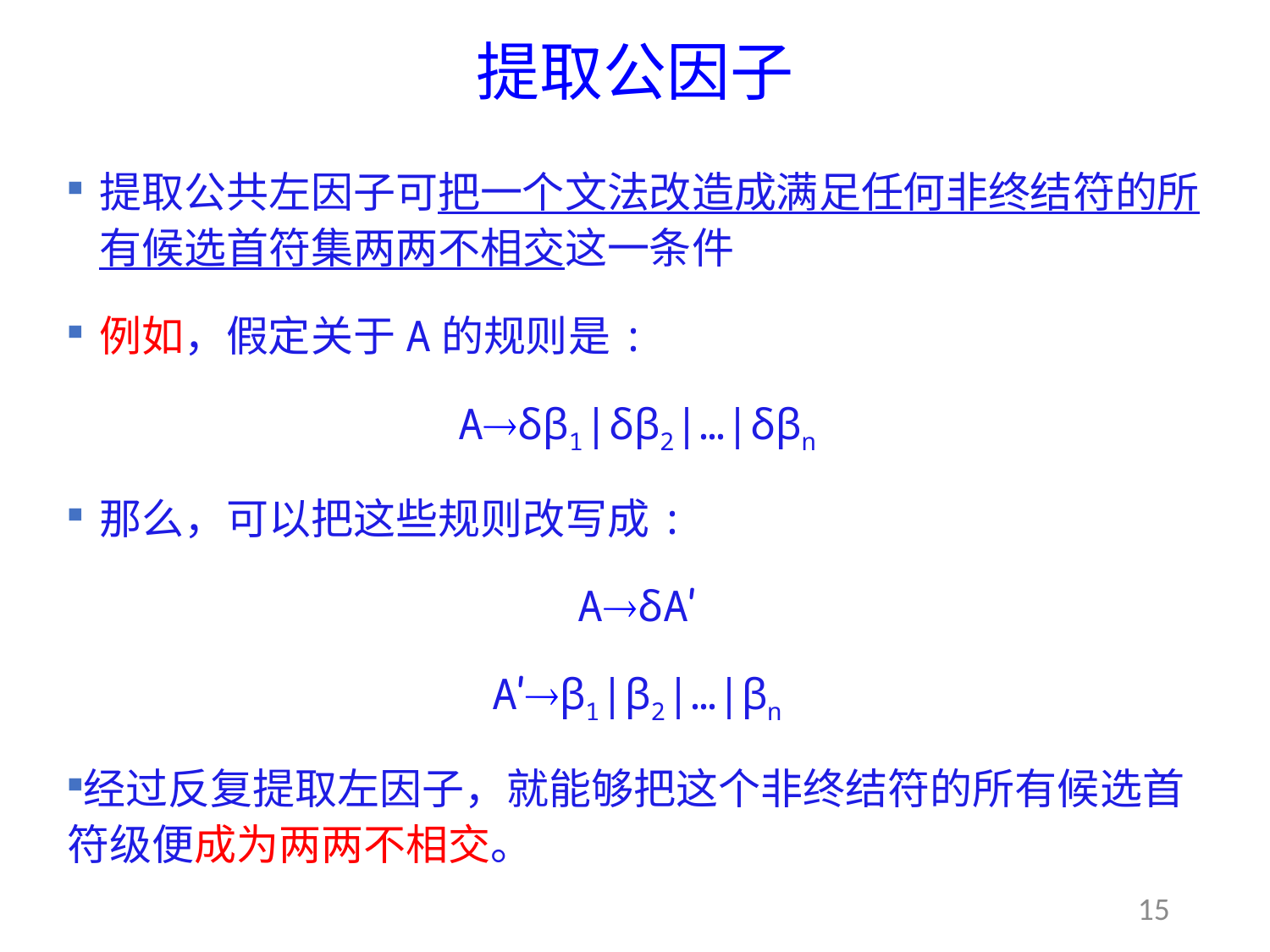

# 提取公因子
提取公共左因子可把一个文法改造成满足任何非终结符的所有候选首符集两两不相交这一条件
例如，假定关于A的规则是:
A→δβ1|δβ2|…|δβn
那么，可以把这些规则改写成:
A→δA’
A’→β1|β2|…|βn
经过反复提取左因子，就能够把这个非终结符的所有候选首符级便成为两两不相交。
15